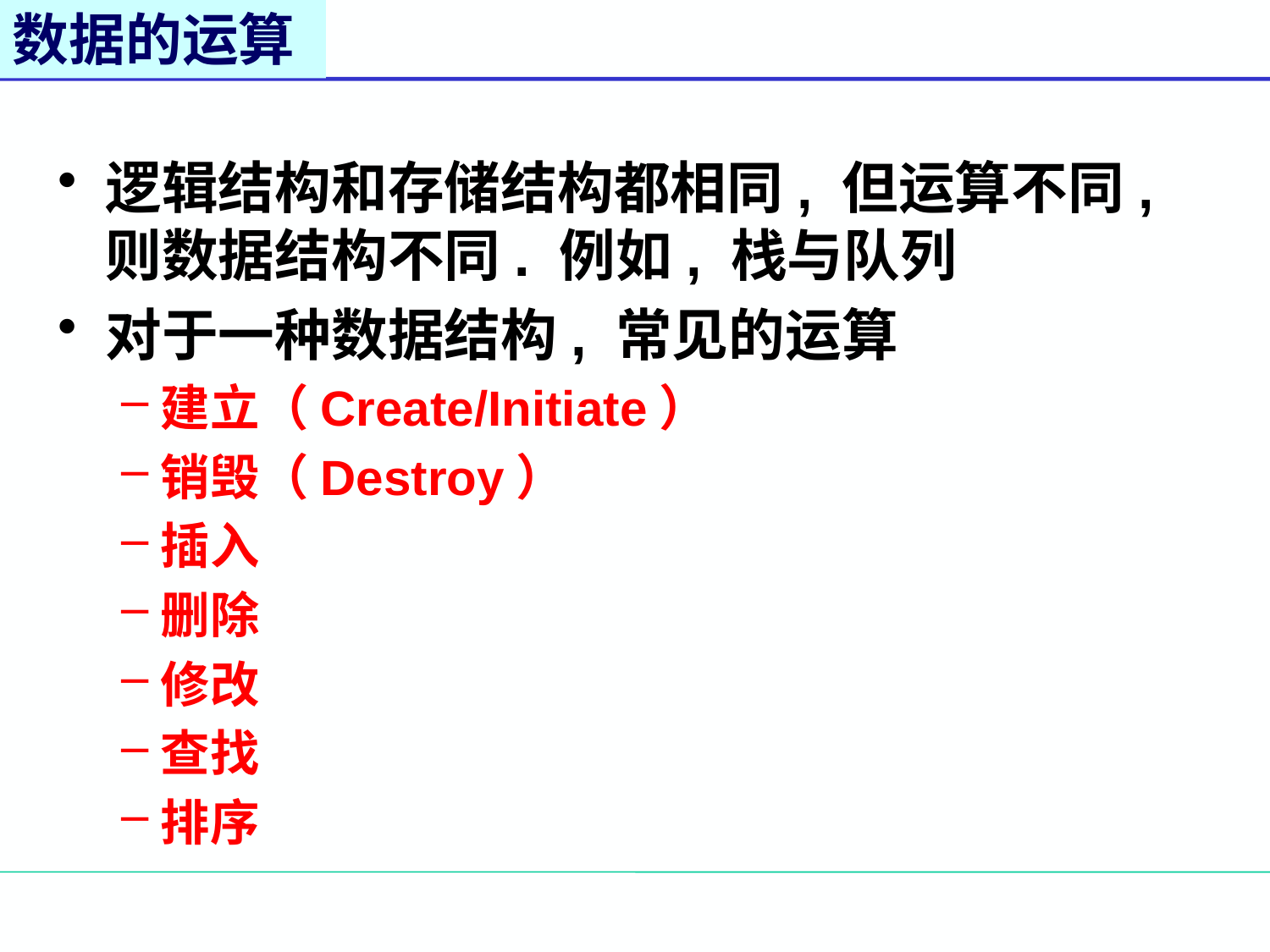

数据的运算
逻辑结构和存储结构都相同, 但运算不同, 则数据结构不同. 例如, 栈与队列
对于一种数据结构, 常见的运算
建立（Create/Initiate）
销毁（Destroy）
插入
删除
修改
查找
排序